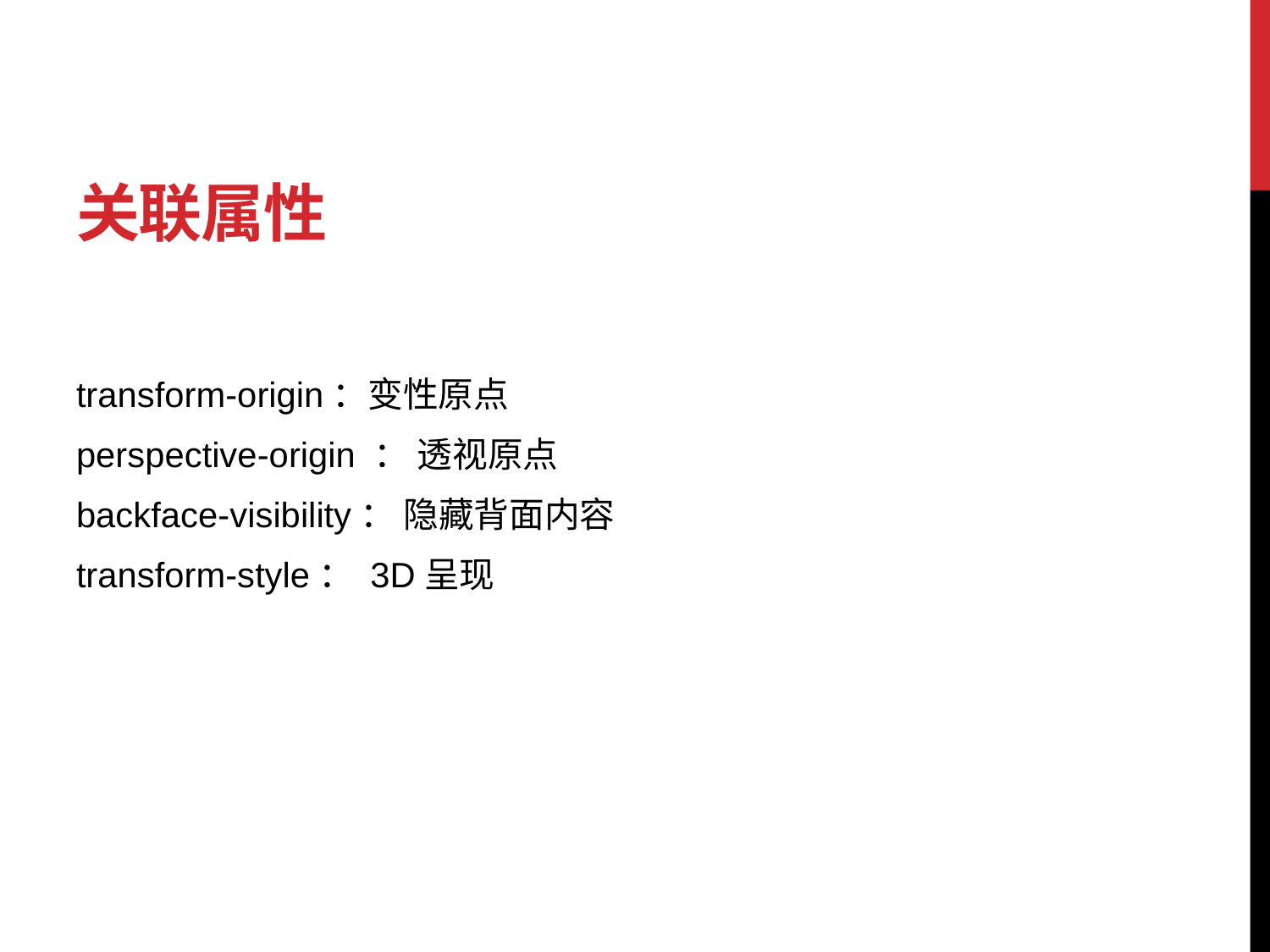

# 关联属性
transform-origin：变性原点
perspective-origin ： 透视原点
backface-visibility： 隐藏背面内容
transform-style： 3D呈现